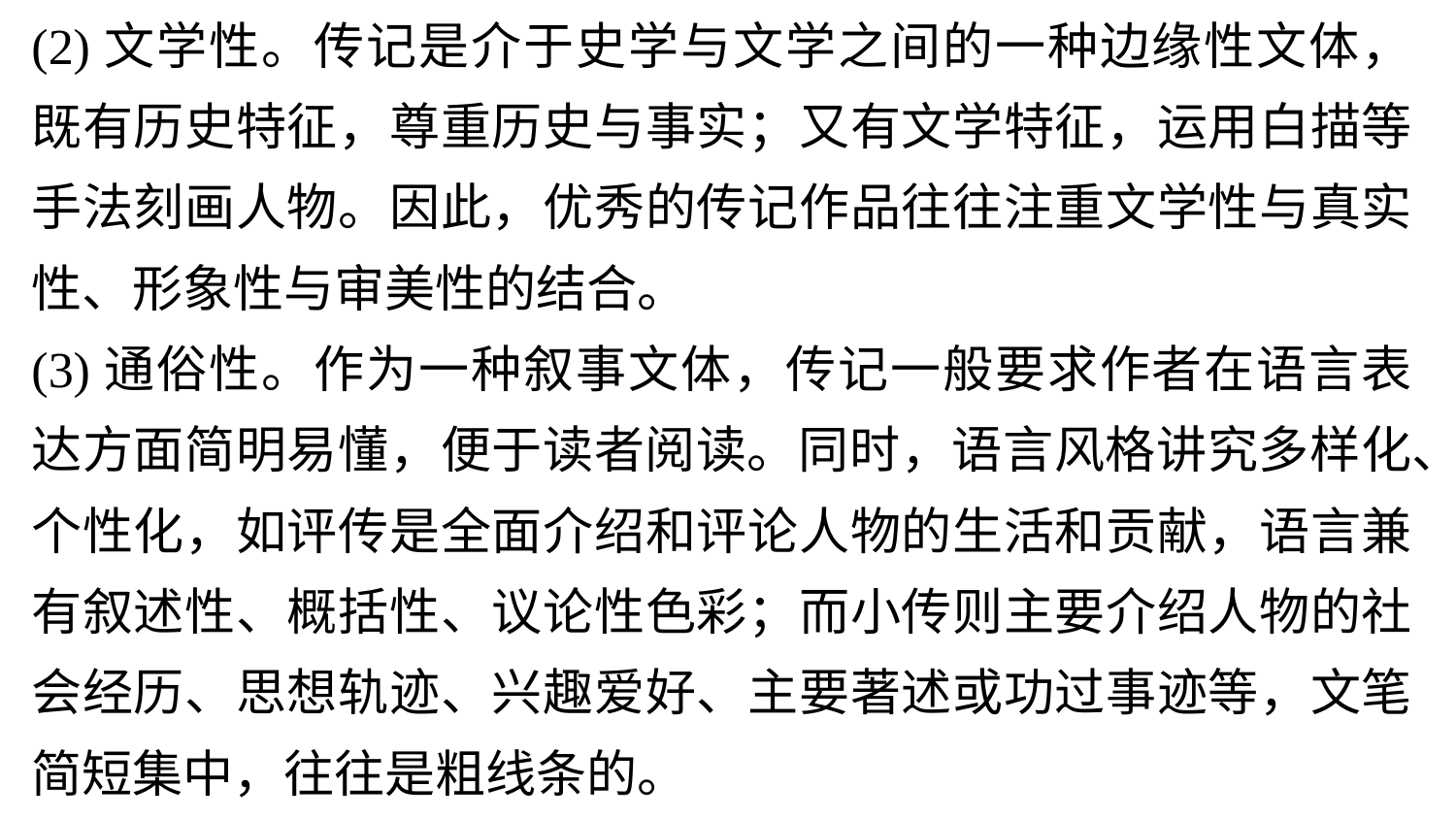

(2)文学性。传记是介于史学与文学之间的一种边缘性文体，既有历史特征，尊重历史与事实；又有文学特征，运用白描等手法刻画人物。因此，优秀的传记作品往往注重文学性与真实性、形象性与审美性的结合。
(3)通俗性。作为一种叙事文体，传记一般要求作者在语言表达方面简明易懂，便于读者阅读。同时，语言风格讲究多样化、个性化，如评传是全面介绍和评论人物的生活和贡献，语言兼有叙述性、概括性、议论性色彩；而小传则主要介绍人物的社会经历、思想轨迹、兴趣爱好、主要著述或功过事迹等，文笔简短集中，往往是粗线条的。